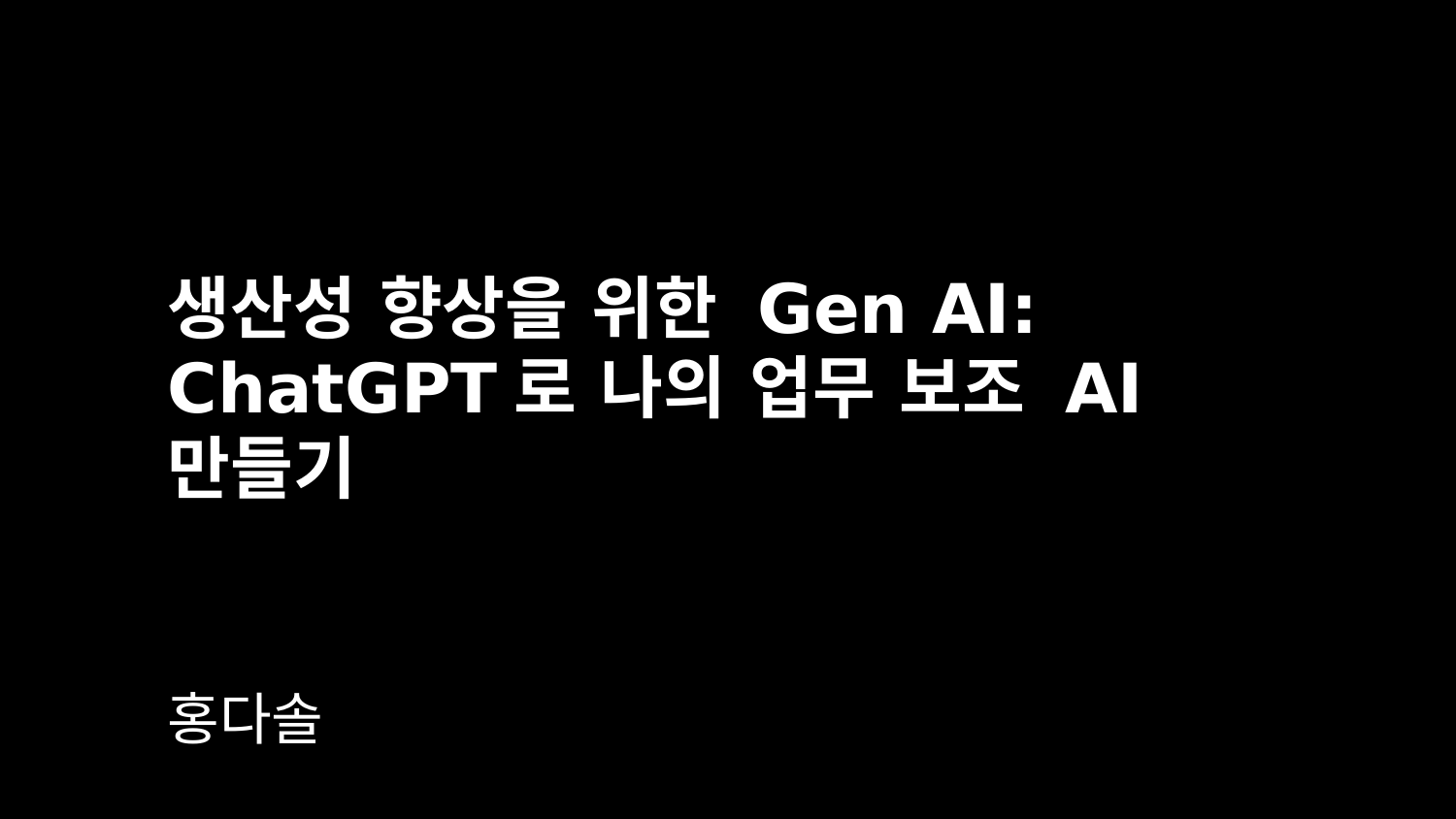

# 생산성 향상을 위한 Gen AI:
ChatGPT로 나의 업무 보조 AI 만들기
홍다솔